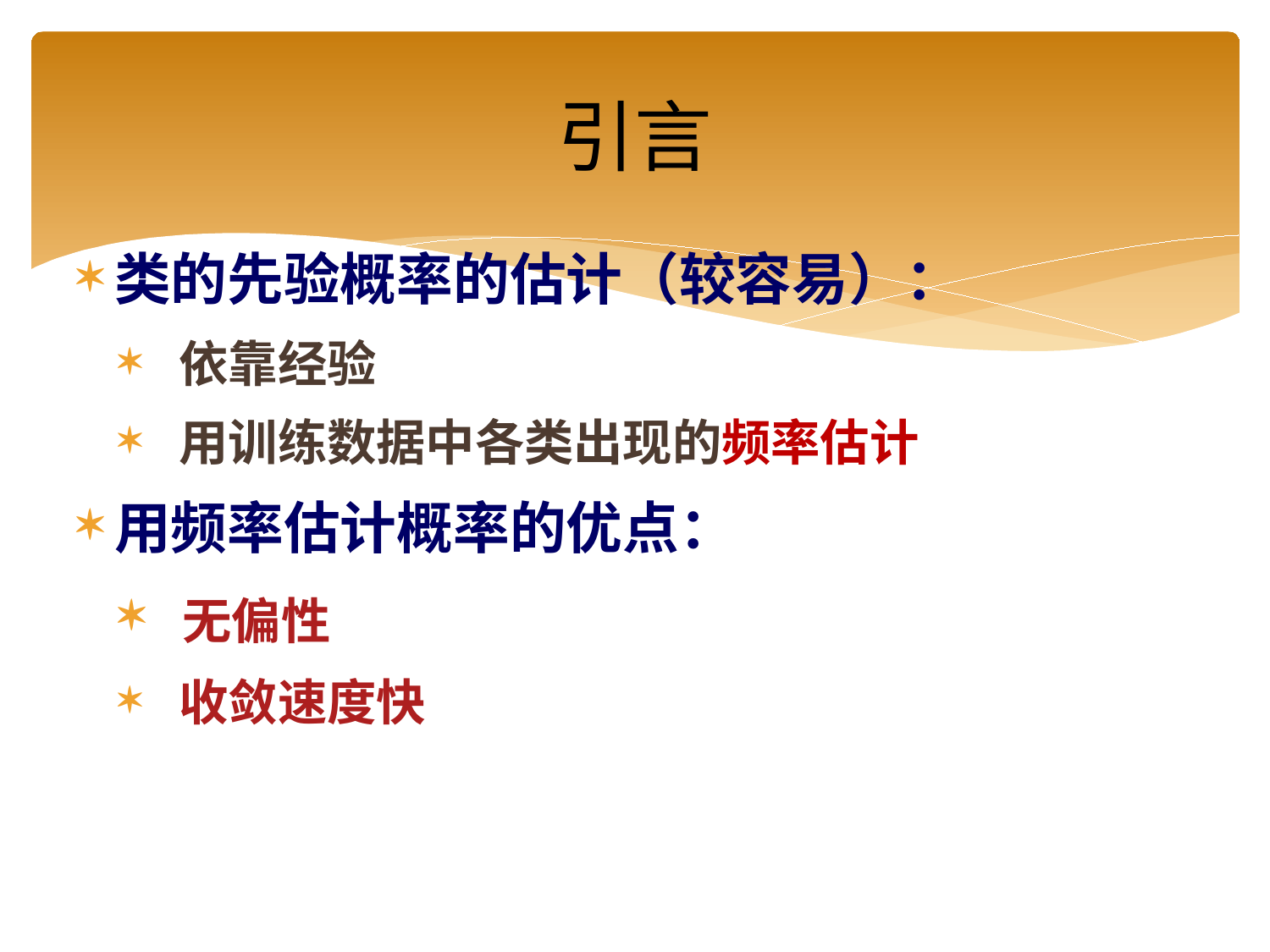

# 引言
类的先验概率的估计（较容易）：
 依靠经验
 用训练数据中各类出现的频率估计
用频率估计概率的优点：
 无偏性
 收敛速度快